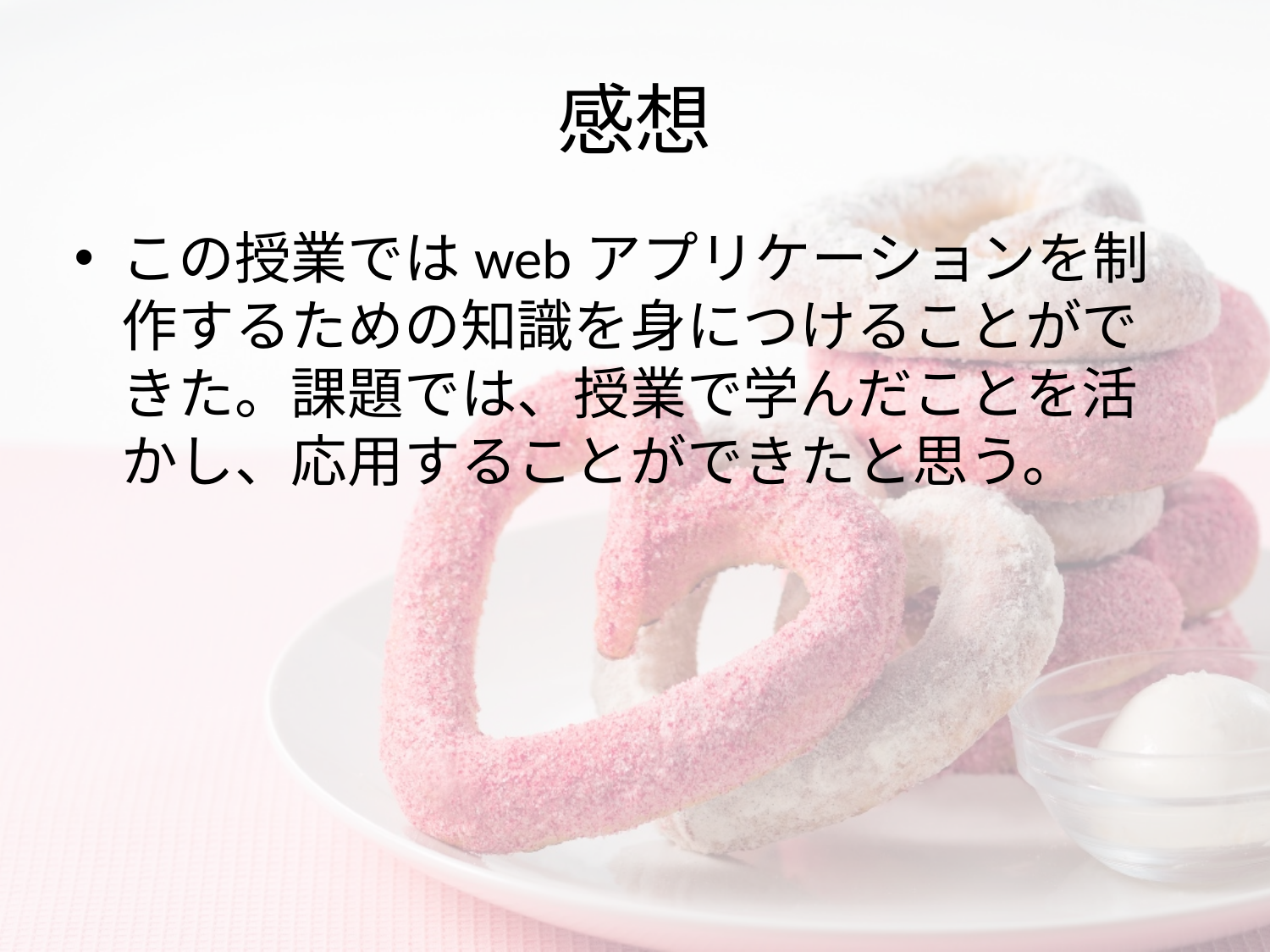

# 感想
この授業ではwebアプリケーションを制作するための知識を身につけることができた。課題では、授業で学んだことを活かし、応用することができたと思う。